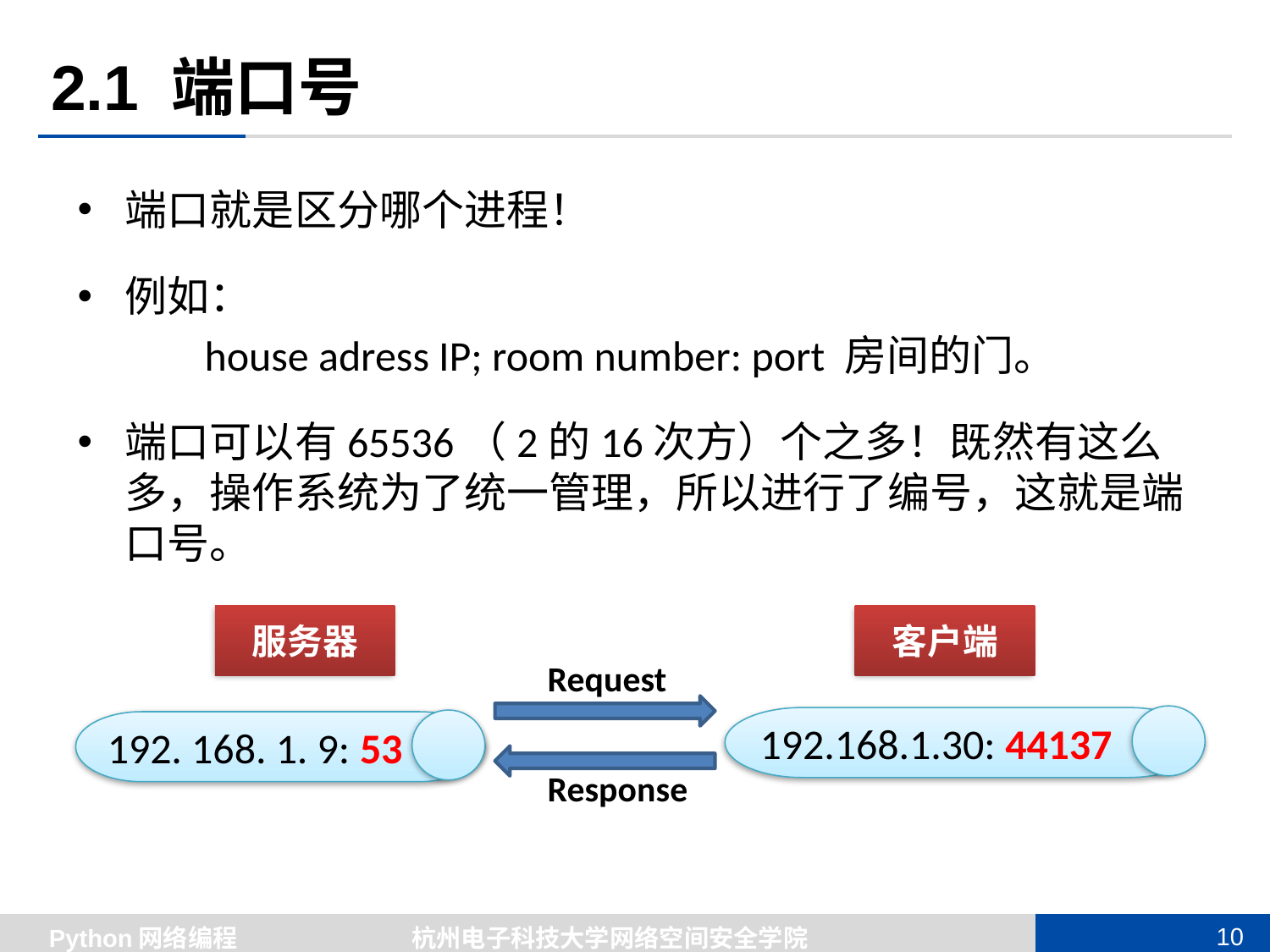

# 2.1 端口号
端口就是区分哪个进程！

例如：
	house adress IP; room number: port 房间的门。

端口可以有65536（2的16次方）个之多！既然有这么多，操作系统为了统一管理，所以进行了编号，这就是端口号。

服务器
客户端
Request

192.168.1.30: 44137

192. 168. 1. 9: 53

Response